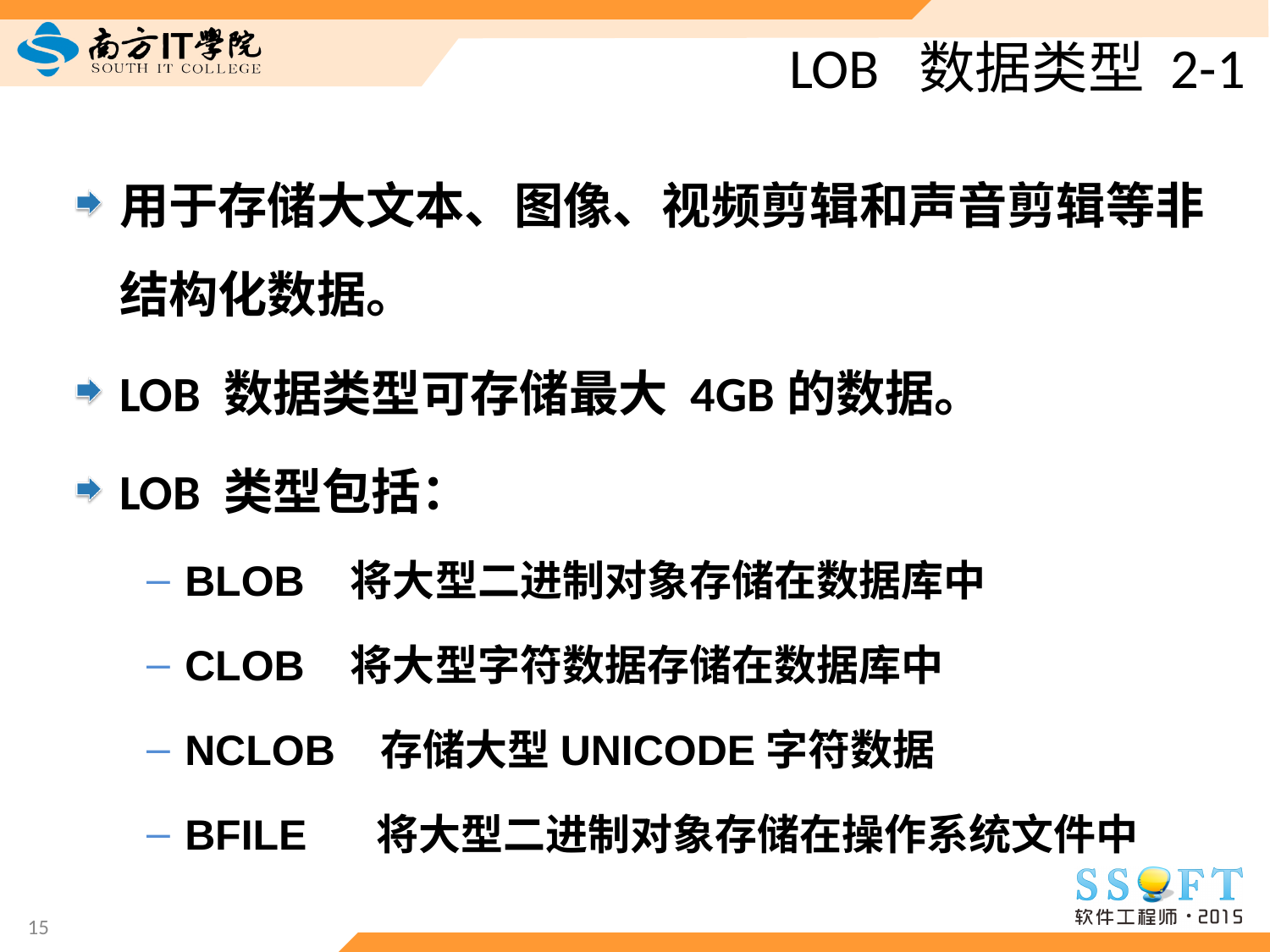

# LOB  数据类型 2-1
用于存储大文本、图像、视频剪辑和声音剪辑等非结构化数据。
LOB 数据类型可存储最大 4GB的数据。
LOB 类型包括：
BLOB   将大型二进制对象存储在数据库中
CLOB   将大型字符数据存储在数据库中
NCLOB   存储大型UNICODE字符数据
BFILE     将大型二进制对象存储在操作系统文件中
15